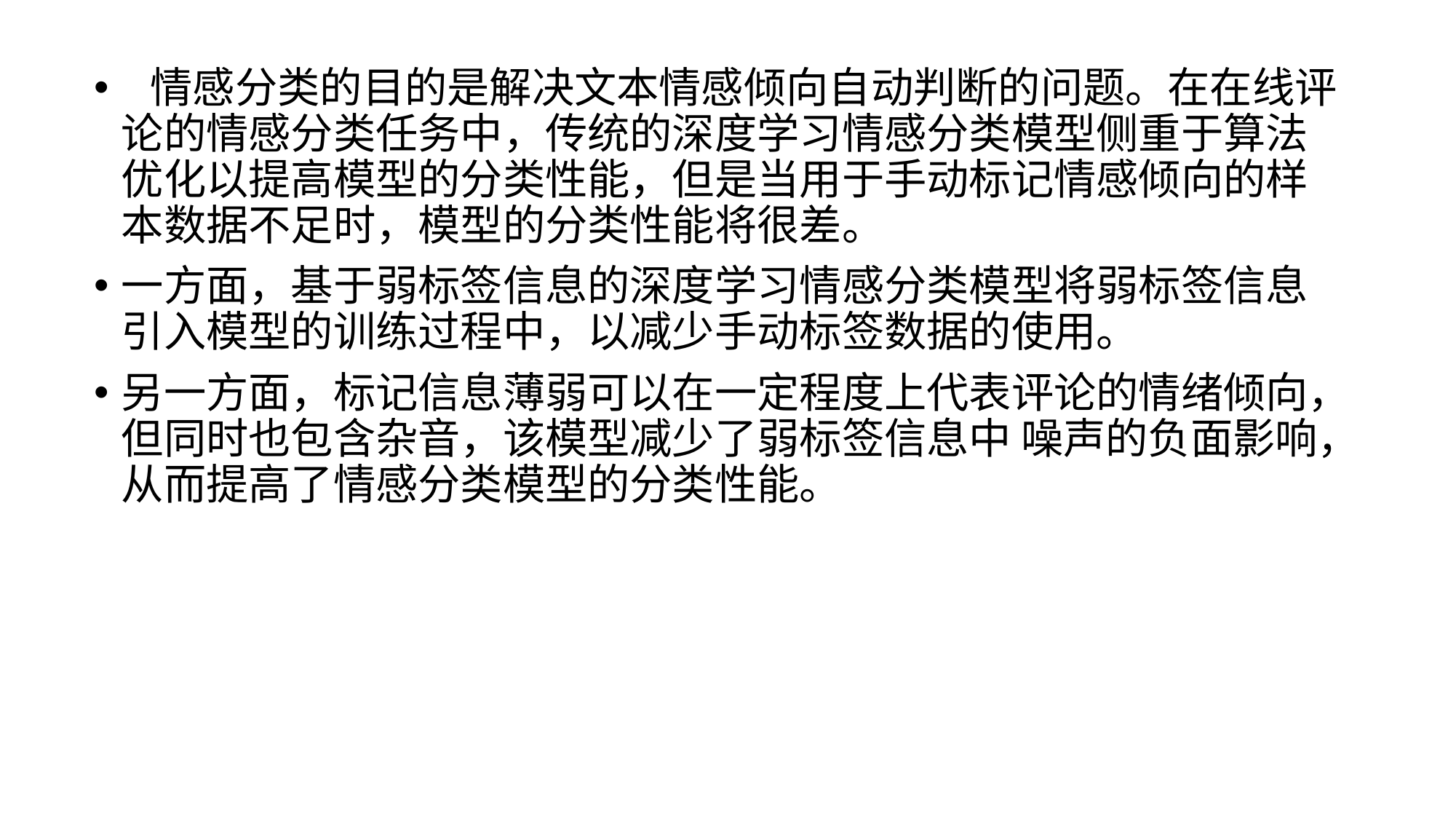

情感分类的目的是解决文本情感倾向自动判断的问题。在在线评论的情感分类任务中，传统的深度学习情感分类模型侧重于算法优化以提高模型的分类性能，但是当用于手动标记情感倾向的样本数据不足时，模型的分类性能将很差。
一方面，基于弱标签信息的深度学习情感分类模型将弱标签信息引入模型的训练过程中，以减少手动标签数据的使用。
另一方面，标记信息薄弱可以在一定程度上代表评论的情绪倾向，但同时也包含杂音，该模型减少了弱标签信息中 噪声的负面影响，从而提高了情感分类模型的分类性能。